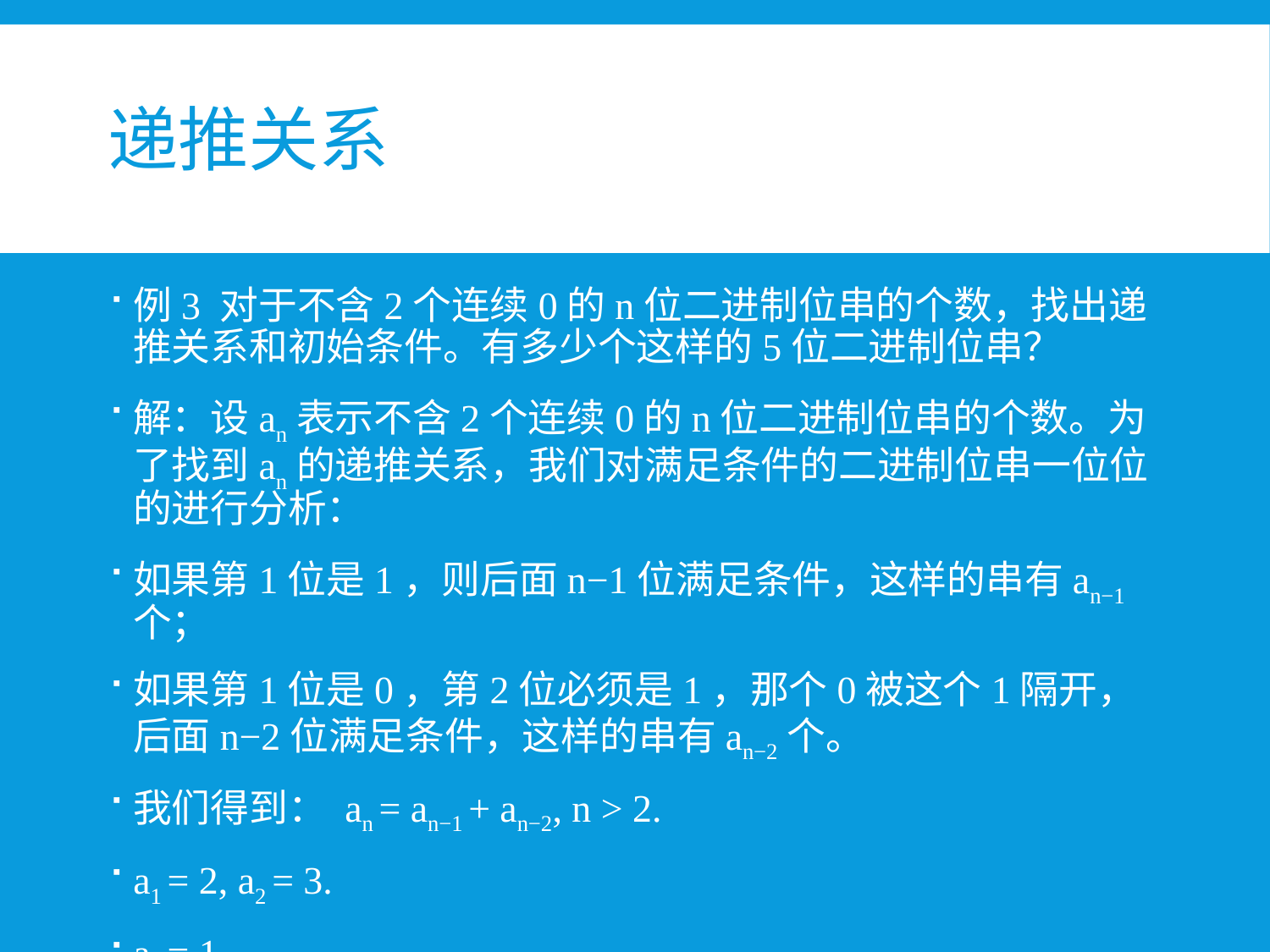

# 递推关系
例3 对于不含2个连续0的n位二进制位串的个数，找出递推关系和初始条件。有多少个这样的5位二进制位串？
解：设an表示不含2个连续0的n位二进制位串的个数。为了找到an的递推关系，我们对满足条件的二进制位串一位位的进行分析：
如果第1位是1，则后面n−1位满足条件，这样的串有an−1个；
如果第1位是0，第2位必须是1，那个0被这个1隔开，后面n−2位满足条件，这样的串有an−2个。
我们得到： an = an−1 + an−2, n > 2.
a1 = 2, a2 = 3.
a0 = 1.